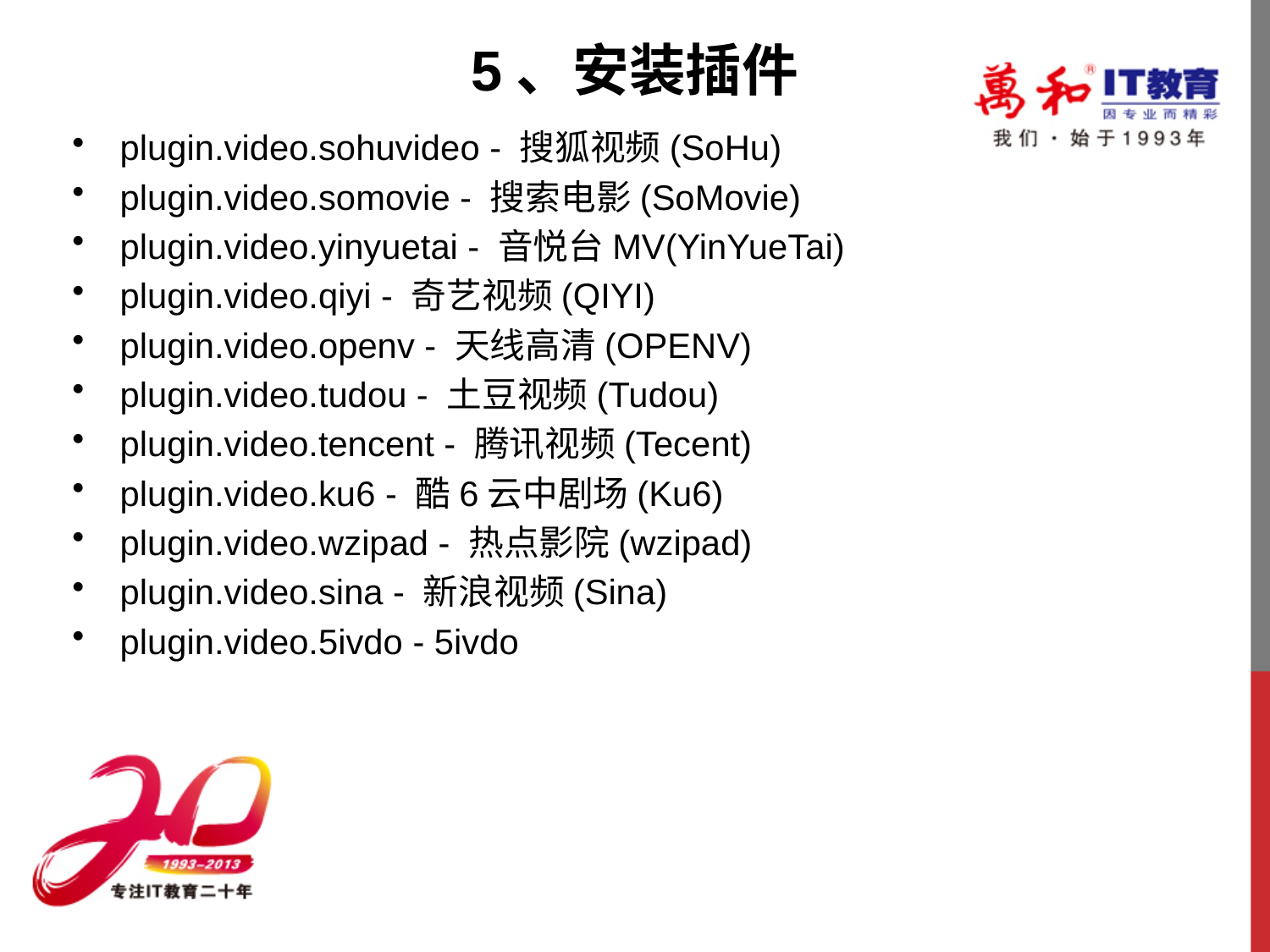

# 5、安装插件
plugin.video.sohuvideo - 搜狐视频(SoHu)
plugin.video.somovie - 搜索电影(SoMovie)
plugin.video.yinyuetai - 音悦台MV(YinYueTai)
plugin.video.qiyi - 奇艺视频(QIYI)
plugin.video.openv - 天线高清(OPENV)
plugin.video.tudou - 土豆视频(Tudou)
plugin.video.tencent - 腾讯视频(Tecent)
plugin.video.ku6 - 酷6云中剧场(Ku6)
plugin.video.wzipad - 热点影院(wzipad)
plugin.video.sina - 新浪视频(Sina)
plugin.video.5ivdo - 5ivdo